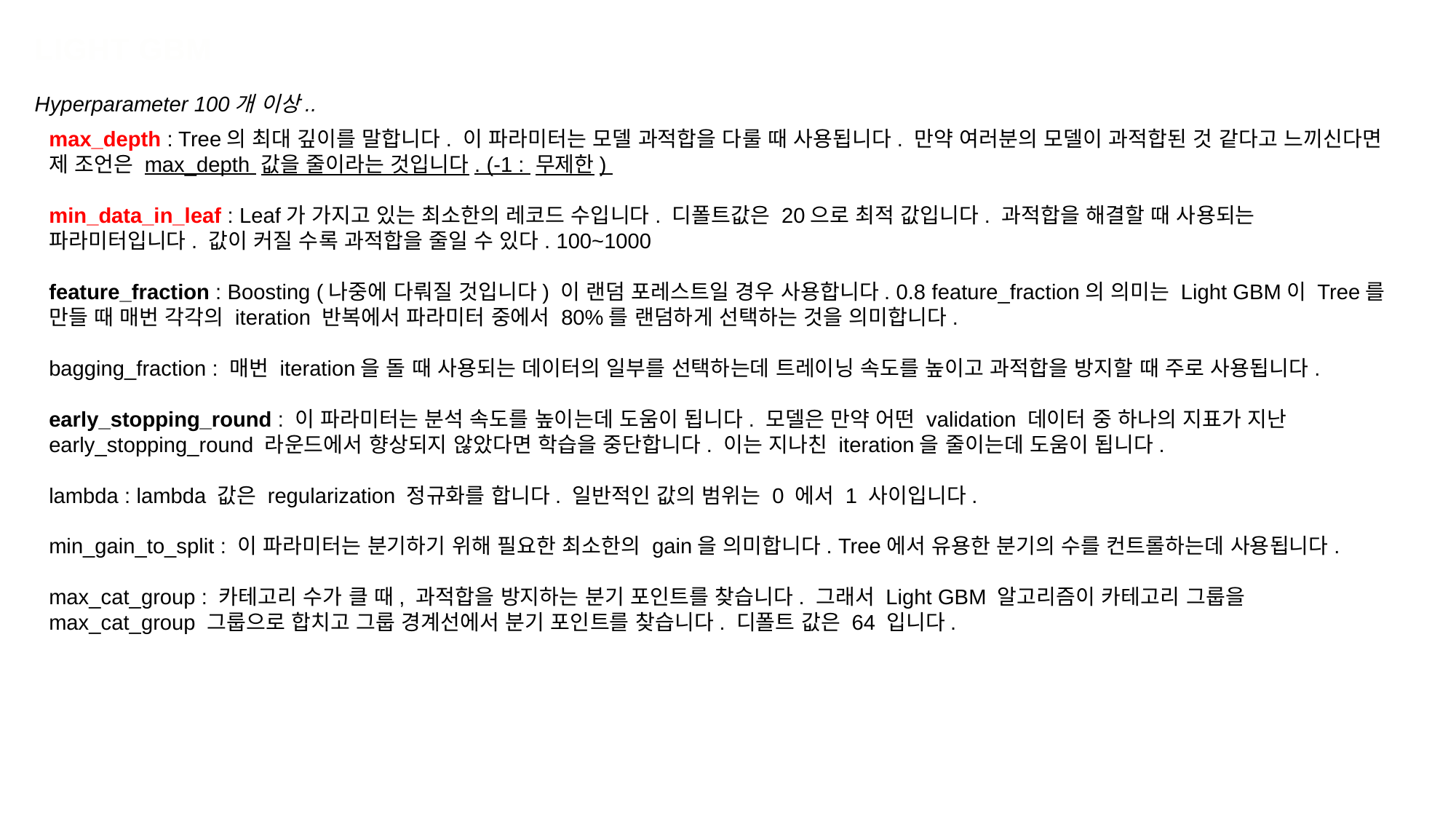

LIGHT GBM
Hyperparameter 100개 이상..
max_depth : Tree의 최대 깊이를 말합니다. 이 파라미터는 모델 과적합을 다룰 때 사용됩니다. 만약 여러분의 모델이 과적합된 것 같다고 느끼신다면 제 조언은 max_depth 값을 줄이라는 것입니다. (-1 : 무제한)

min_data_in_leaf : Leaf가 가지고 있는 최소한의 레코드 수입니다. 디폴트값은 20으로 최적 값입니다. 과적합을 해결할 때 사용되는 파라미터입니다. 값이 커질 수록 과적합을 줄일 수 있다. 100~1000

feature_fraction : Boosting (나중에 다뤄질 것입니다) 이 랜덤 포레스트일 경우 사용합니다. 0.8 feature_fraction의 의미는 Light GBM이 Tree를 만들 때 매번 각각의 iteration 반복에서 파라미터 중에서 80%를 랜덤하게 선택하는 것을 의미합니다.

bagging_fraction : 매번 iteration을 돌 때 사용되는 데이터의 일부를 선택하는데 트레이닝 속도를 높이고 과적합을 방지할 때 주로 사용됩니다.

early_stopping_round : 이 파라미터는 분석 속도를 높이는데 도움이 됩니다. 모델은 만약 어떤 validation 데이터 중 하나의 지표가 지난 early_stopping_round 라운드에서 향상되지 않았다면 학습을 중단합니다. 이는 지나친 iteration을 줄이는데 도움이 됩니다.

lambda : lambda 값은 regularization 정규화를 합니다. 일반적인 값의 범위는 0 에서 1 사이입니다.

min_gain_to_split : 이 파라미터는 분기하기 위해 필요한 최소한의 gain을 의미합니다. Tree에서 유용한 분기의 수를 컨트롤하는데 사용됩니다.

max_cat_group : 카테고리 수가 클 때, 과적합을 방지하는 분기 포인트를 찾습니다. 그래서 Light GBM 알고리즘이 카테고리 그룹을 max_cat_group 그룹으로 합치고 그룹 경계선에서 분기 포인트를 찾습니다. 디폴트 값은 64 입니다.